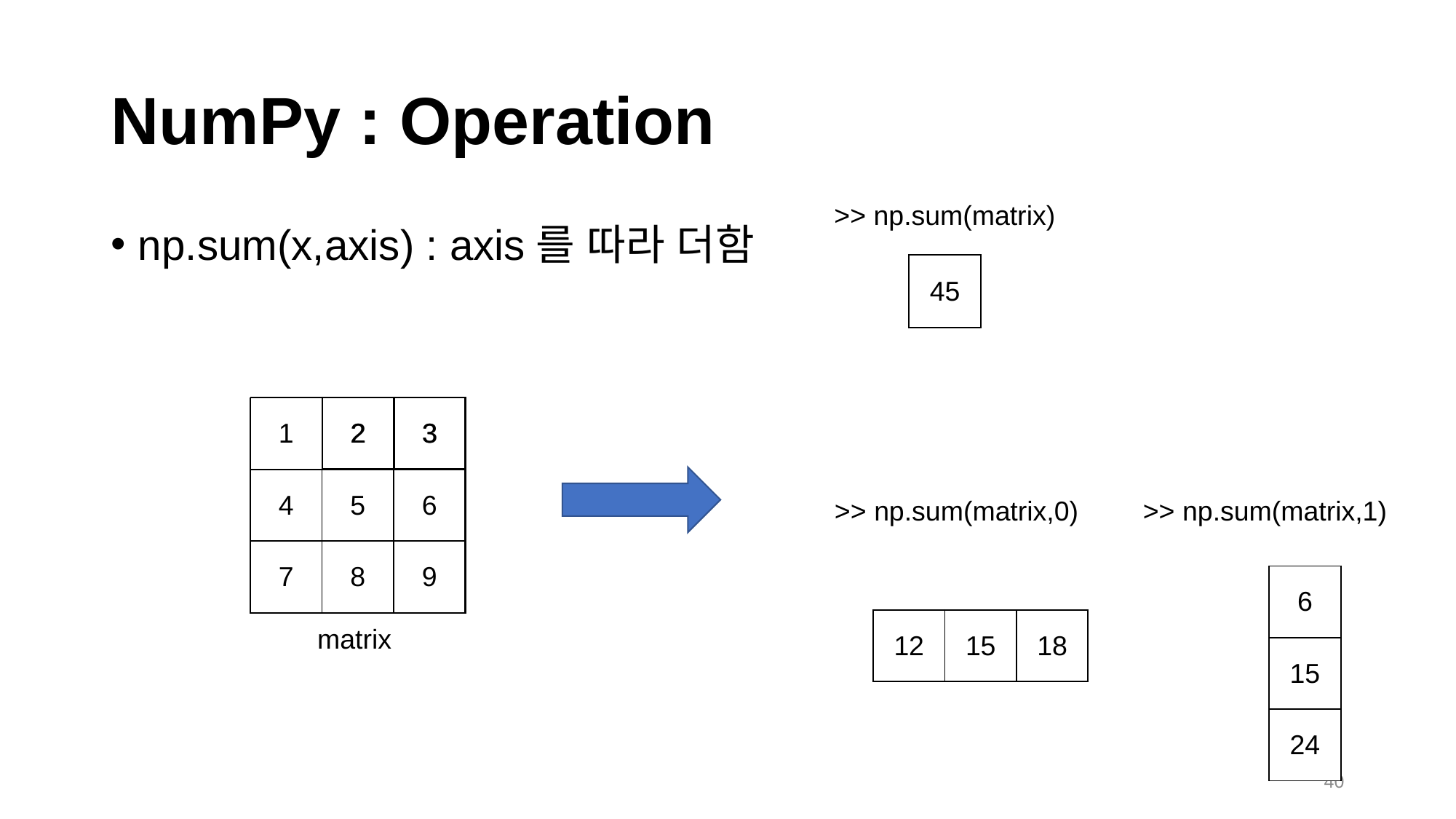

# NumPy : Operation
>> np.sum(matrix)
np.sum(x,axis) : axis를 따라 더함
| 45 |
| --- |
| 1 | 2 | 3 |
| --- | --- | --- |
| 4 | 5 | 6 |
| 7 | 8 | 9 |
| 1 | 2 | 3 |
| --- | --- | --- |
| 4 | 5 | 6 |
| 7 | 8 | 9 |
| 1 | 2 | 3 |
| --- | --- | --- |
| 4 | 5 | 6 |
| 7 | 8 | 9 |

>> np.sum(matrix,0)
>> np.sum(matrix,1)
| 6 |
| --- |
| 15 |
| 24 |
| 12 | 15 | 18 |
| --- | --- | --- |
matrix
40